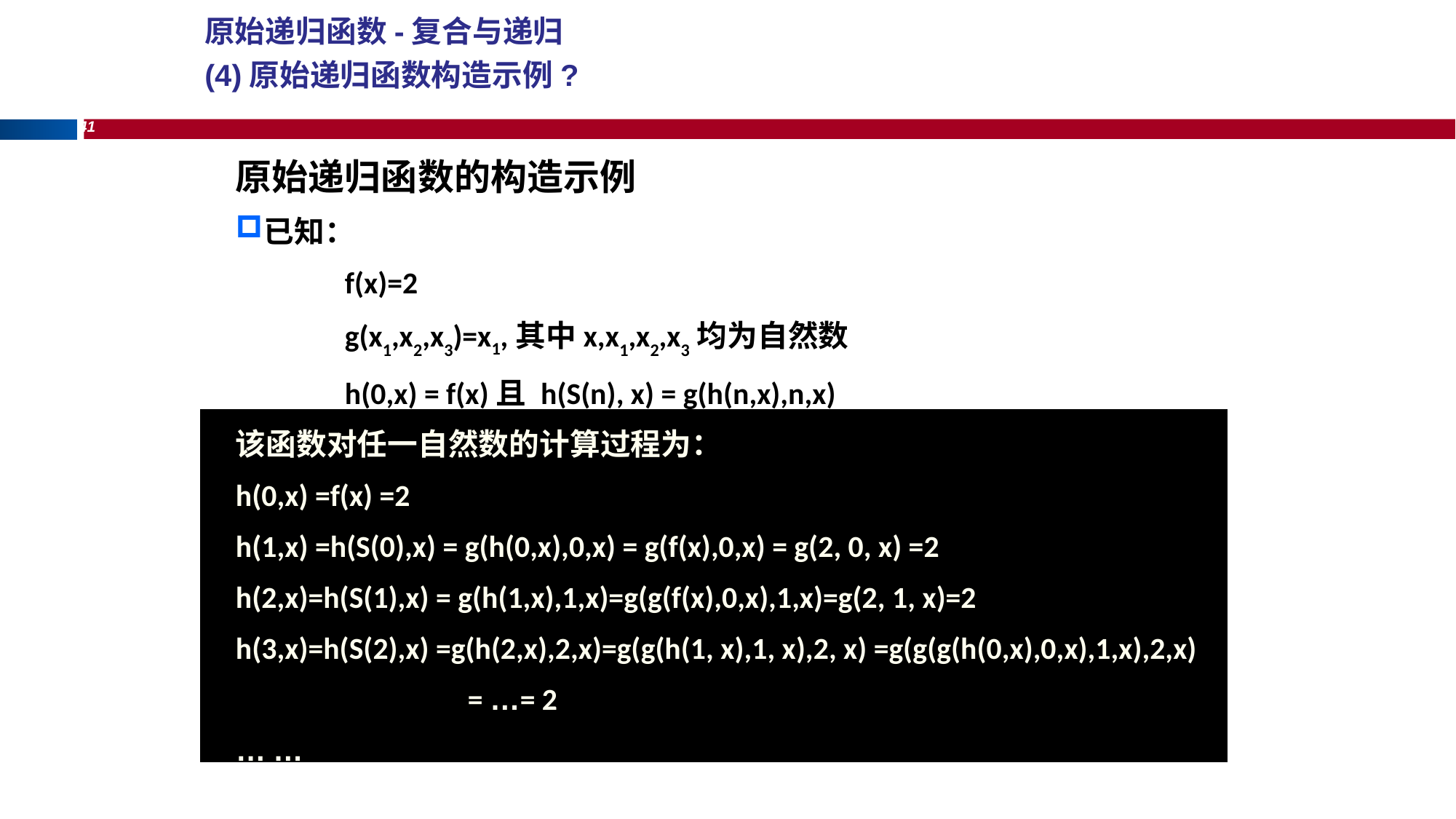

原始递归函数-复合与递归
(4)原始递归函数构造示例?
41
原始递归函数的构造示例
已知：
	f(x)=2
	g(x1,x2,x3)=x1,其中x,x1,x2,x3均为自然数
	h(0,x) = f(x)且 h(S(n), x) = g(h(n,x),n,x)
该函数对任一自然数的计算过程为：
h(0,x) =f(x) =2
h(1,x) =h(S(0),x) = g(h(0,x),0,x) = g(f(x),0,x) = g(2, 0, x) =2
h(2,x)=h(S(1),x) = g(h(1,x),1,x)=g(g(f(x),0,x),1,x)=g(2, 1, x)=2
h(3,x)=h(S(2),x) =g(h(2,x),2,x)=g(g(h(1, x),1, x),2, x) =g(g(g(h(0,x),0,x),1,x),2,x)
		  = …= 2
… …